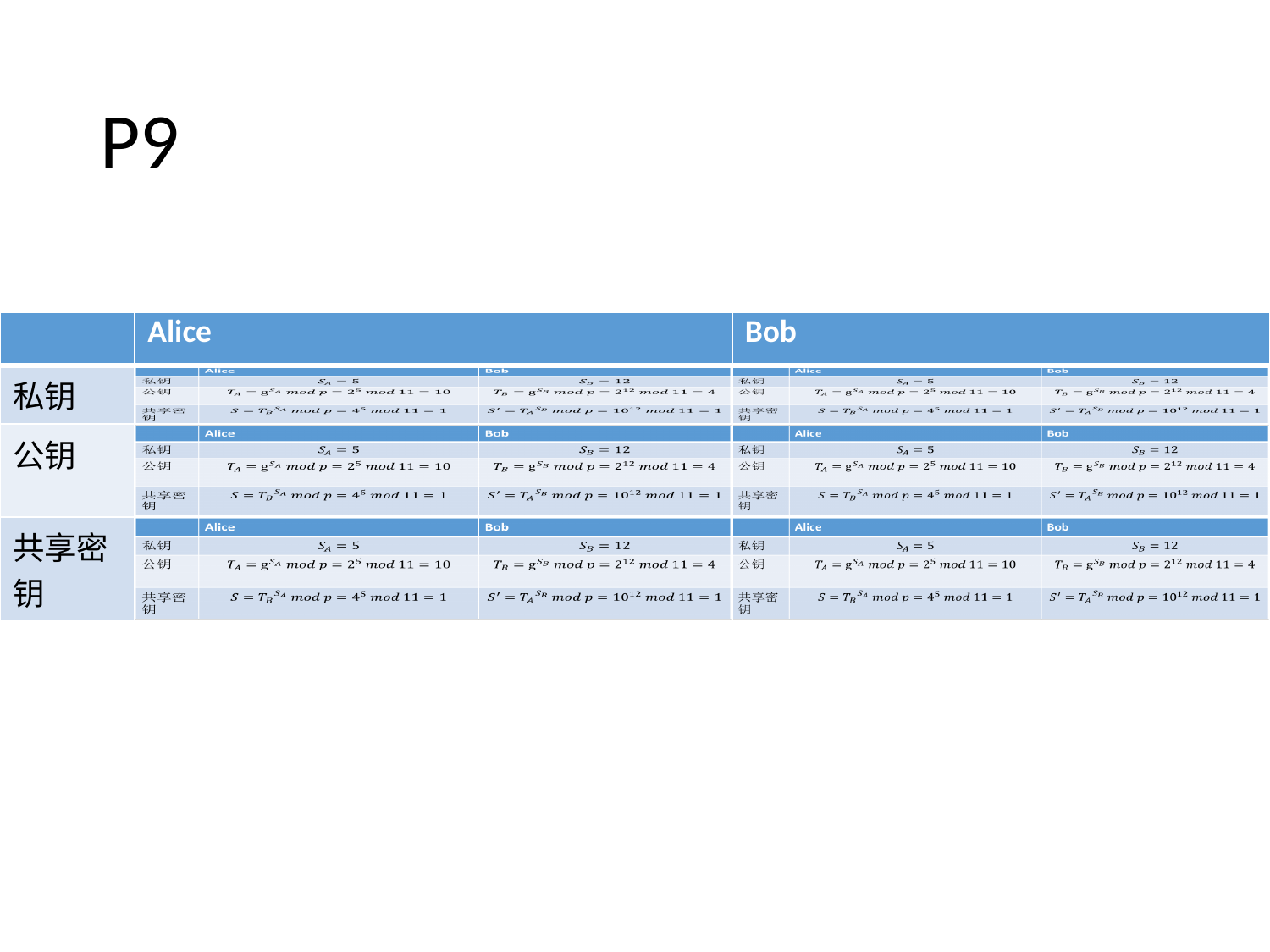

# P9
|  | Alice | Bob |
| --- | --- | --- |
| 私钥 |  |  |
| 公钥 |  |  |
| 共享密钥 |  |  |